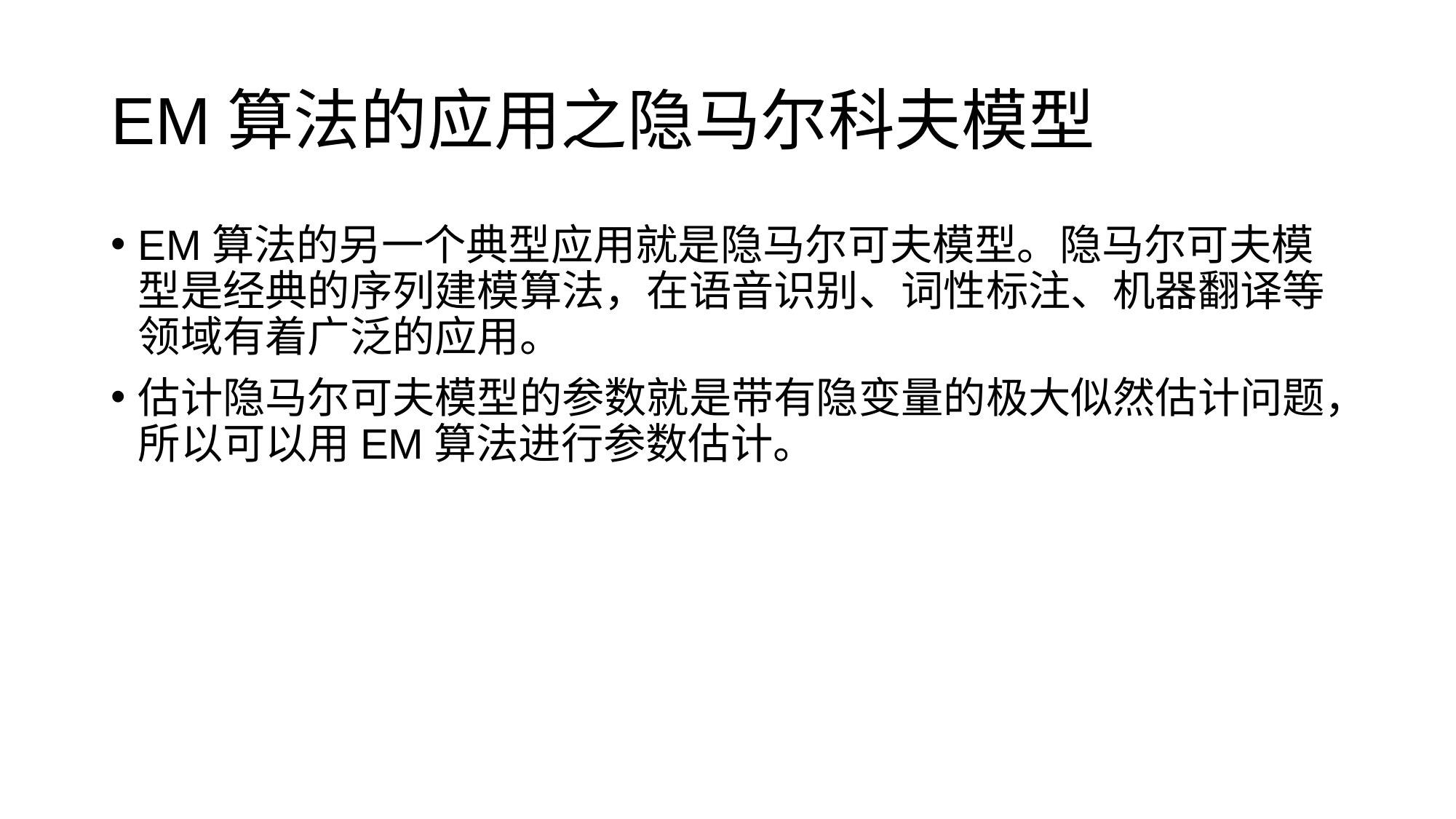

# EM算法的应用之隐马尔科夫模型
EM算法的另一个典型应用就是隐马尔可夫模型。隐马尔可夫模型是经典的序列建模算法，在语音识别、词性标注、机器翻译等领域有着广泛的应用。
估计隐马尔可夫模型的参数就是带有隐变量的极大似然估计问题，所以可以用EM算法进行参数估计。